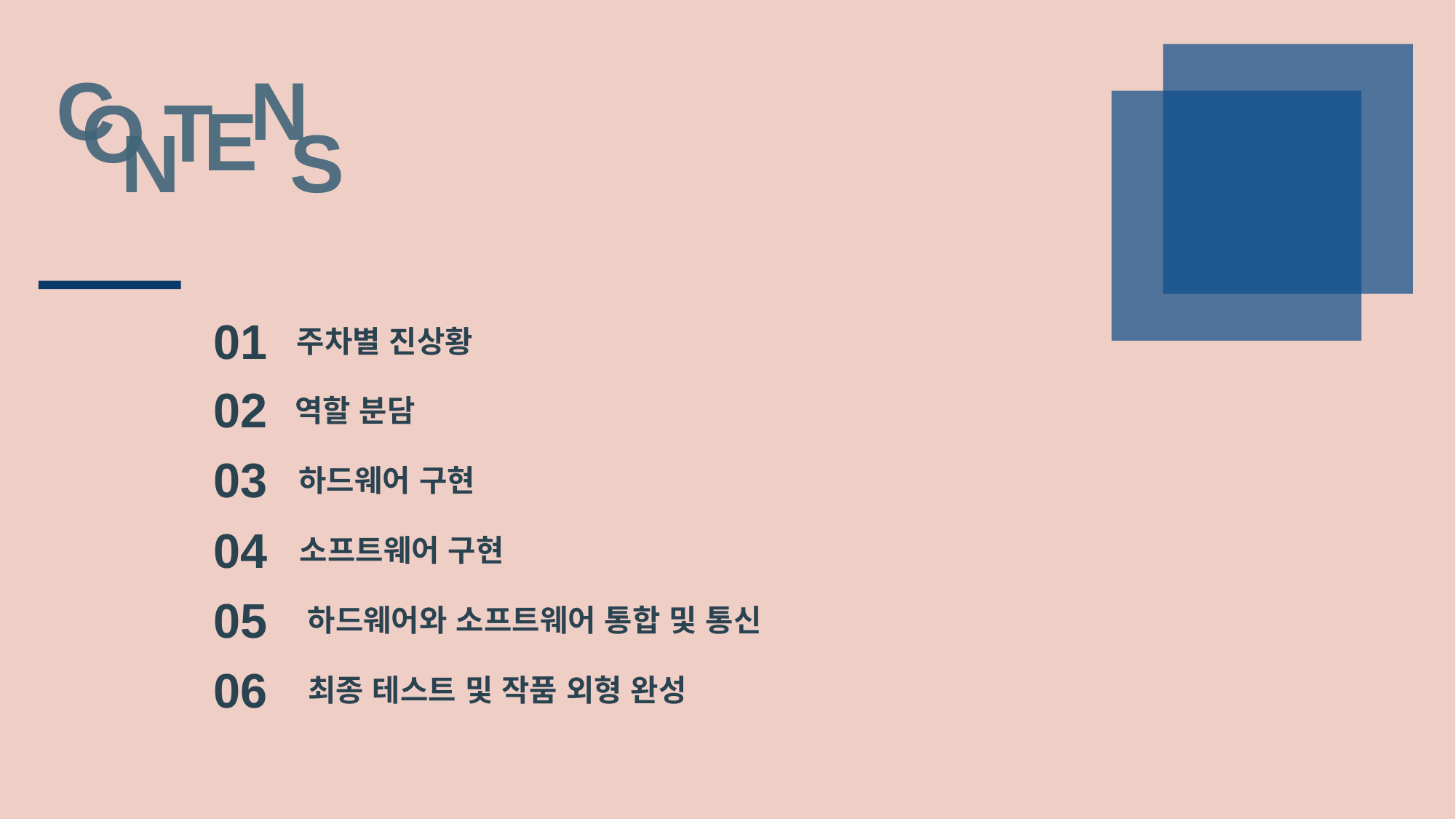

C
N
T
O
E
S
N

01
주차별 진상황
02
역할 분담
03
하드웨어 구현
04
소프트웨어 구현
05
하드웨어와 소프트웨어 통합 및 통신
06
최종 테스트 및 작품 외형 완성